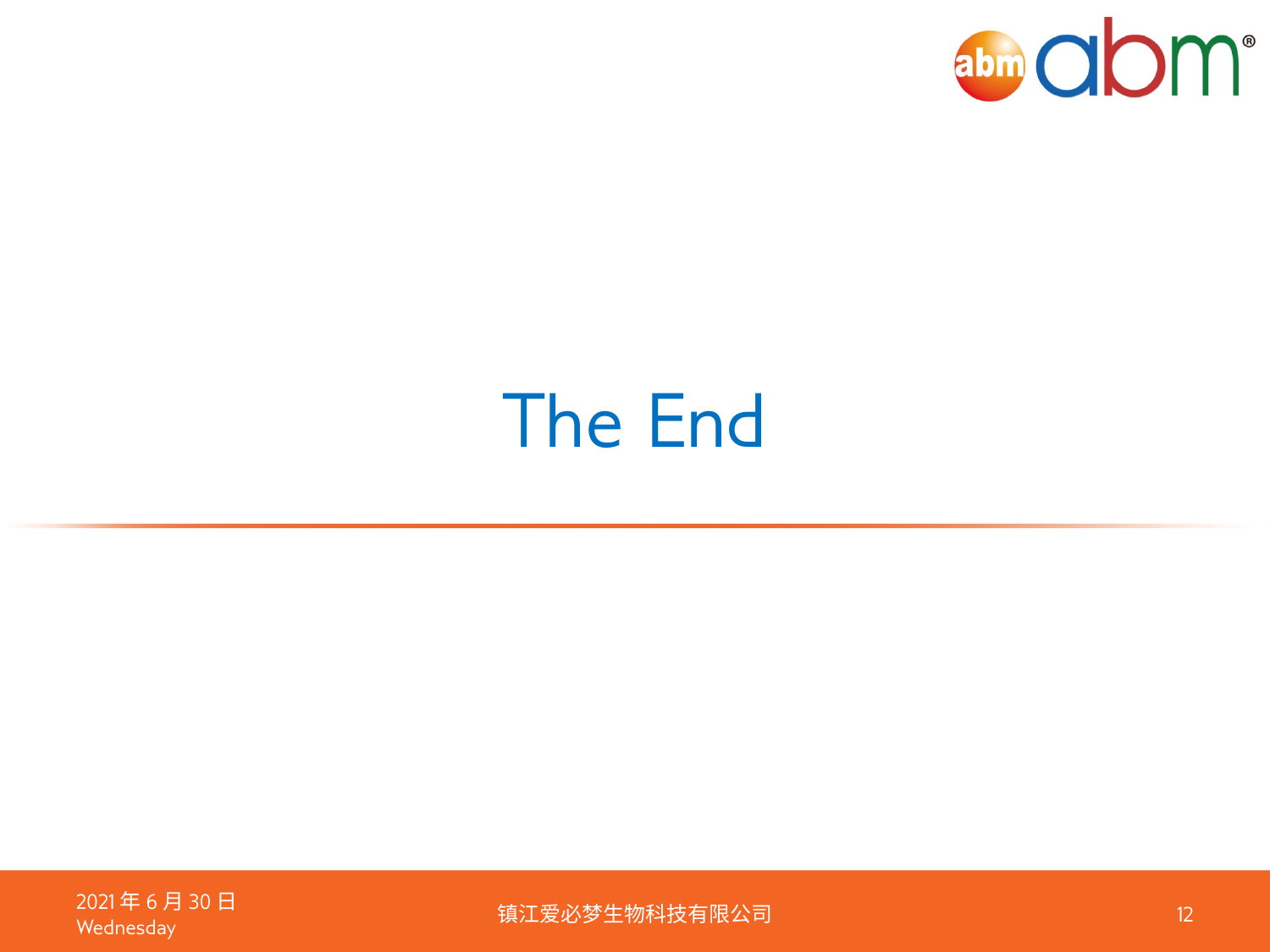

# The End

2021年6月30日 Wednesday
镇江爱必梦生物科技有限公司
12